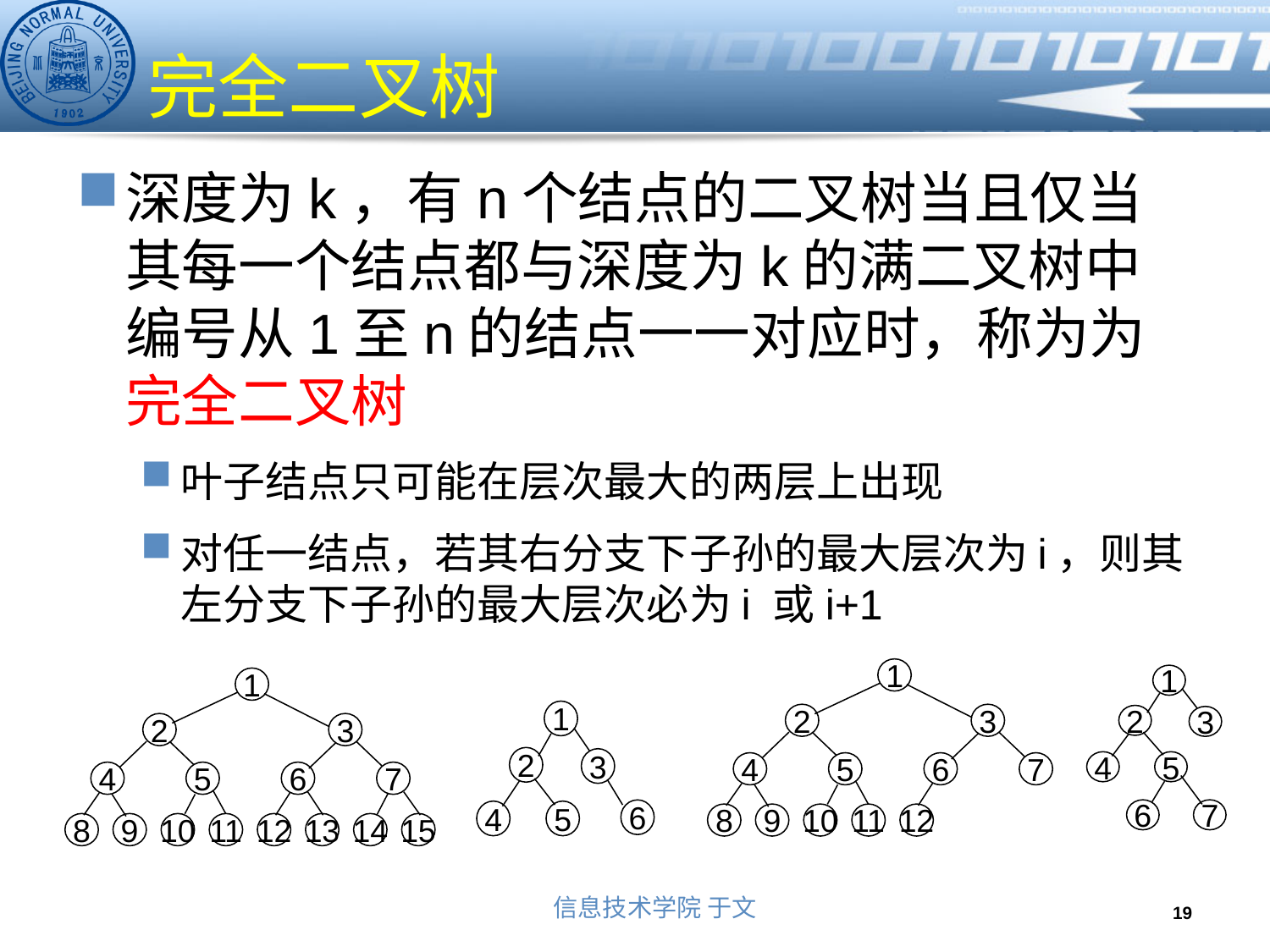

# 完全二叉树
深度为k，有n个结点的二叉树当且仅当其每一个结点都与深度为k的满二叉树中编号从1至n的结点一一对应时，称为为完全二叉树
叶子结点只可能在层次最大的两层上出现
对任一结点，若其右分支下子孙的最大层次为i，则其左分支下子孙的最大层次必为i 或i+1

1

2
3

4
5
6
7

8
9
10
11
12
1

2
3

4
5

6
7
1

2
3

4
5
6
7

8
9
10
11
12
13
14
15
1

2
3

6
4
5
19